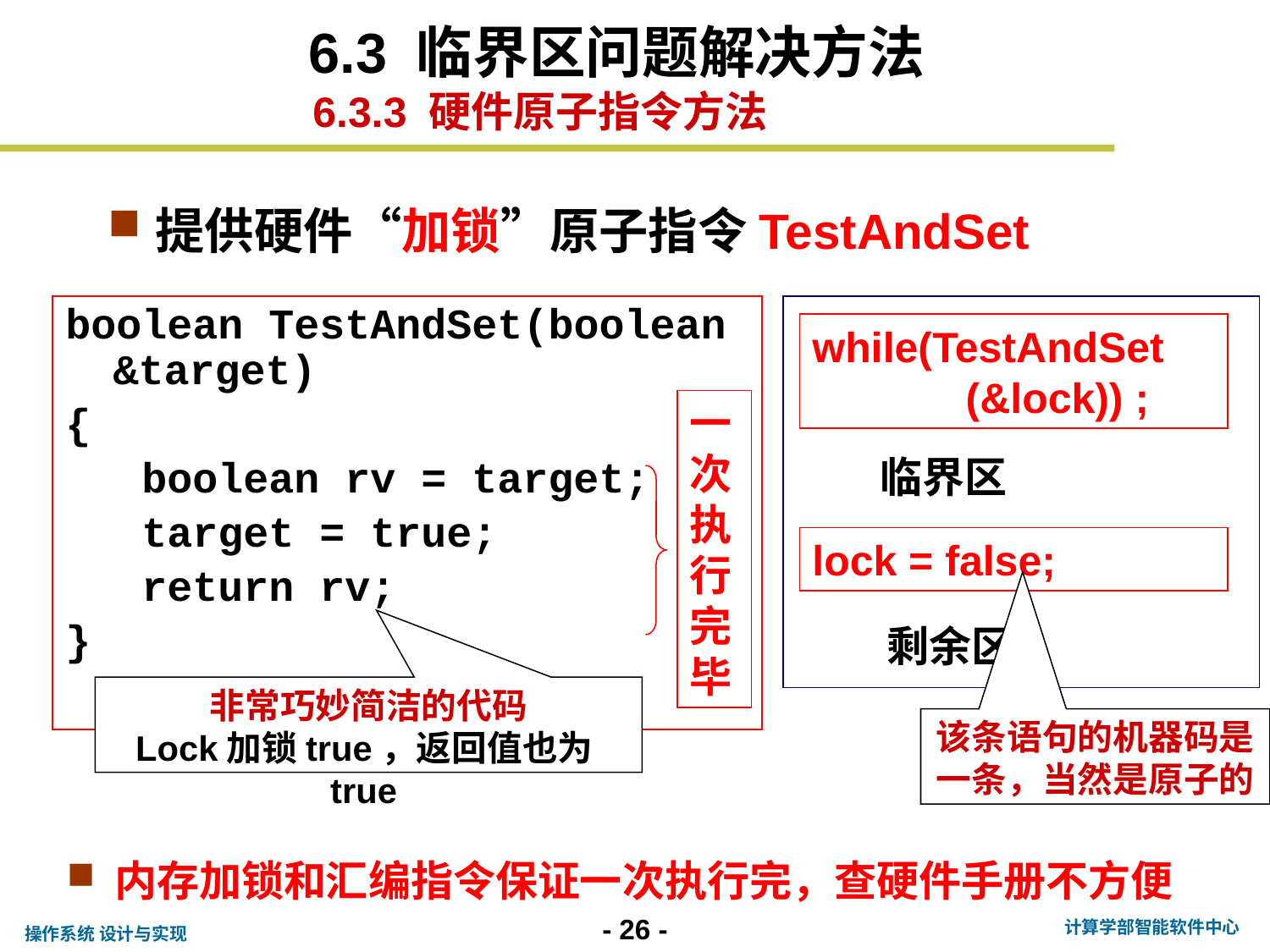

6.3 临界区问题解决方法
6.3.3 硬件原子指令方法
提供硬件“加锁”原子指令TestAndSet
boolean TestAndSet(boolean &target)
{
   boolean rv = target;
   target = true;
   return rv;
}

while(TestAndSet
             (&lock)) ;
临界区
lock = false;
剩余区
进程Pi
一次执行完毕

非常巧妙简洁的代码
Lock加锁true，返回值也为true

该条语句的机器码是一条，当然是原子的
内存加锁和汇编指令保证一次执行完，查硬件手册不方便